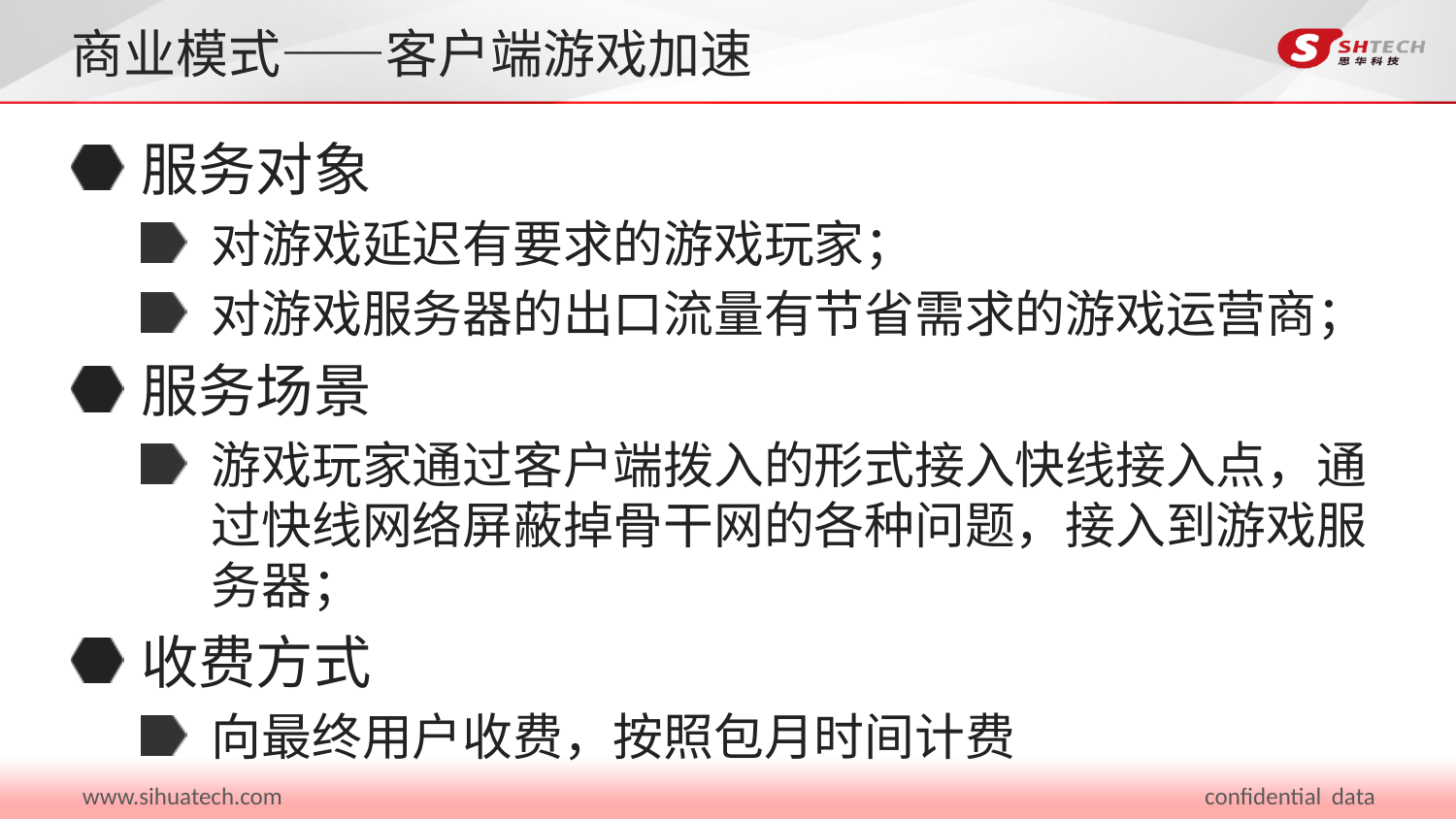

# 商业模式——客户端游戏加速
服务对象
对游戏延迟有要求的游戏玩家；
对游戏服务器的出口流量有节省需求的游戏运营商；
服务场景
游戏玩家通过客户端拨入的形式接入快线接入点，通过快线网络屏蔽掉骨干网的各种问题，接入到游戏服务器；
收费方式
向最终用户收费，按照包月时间计费